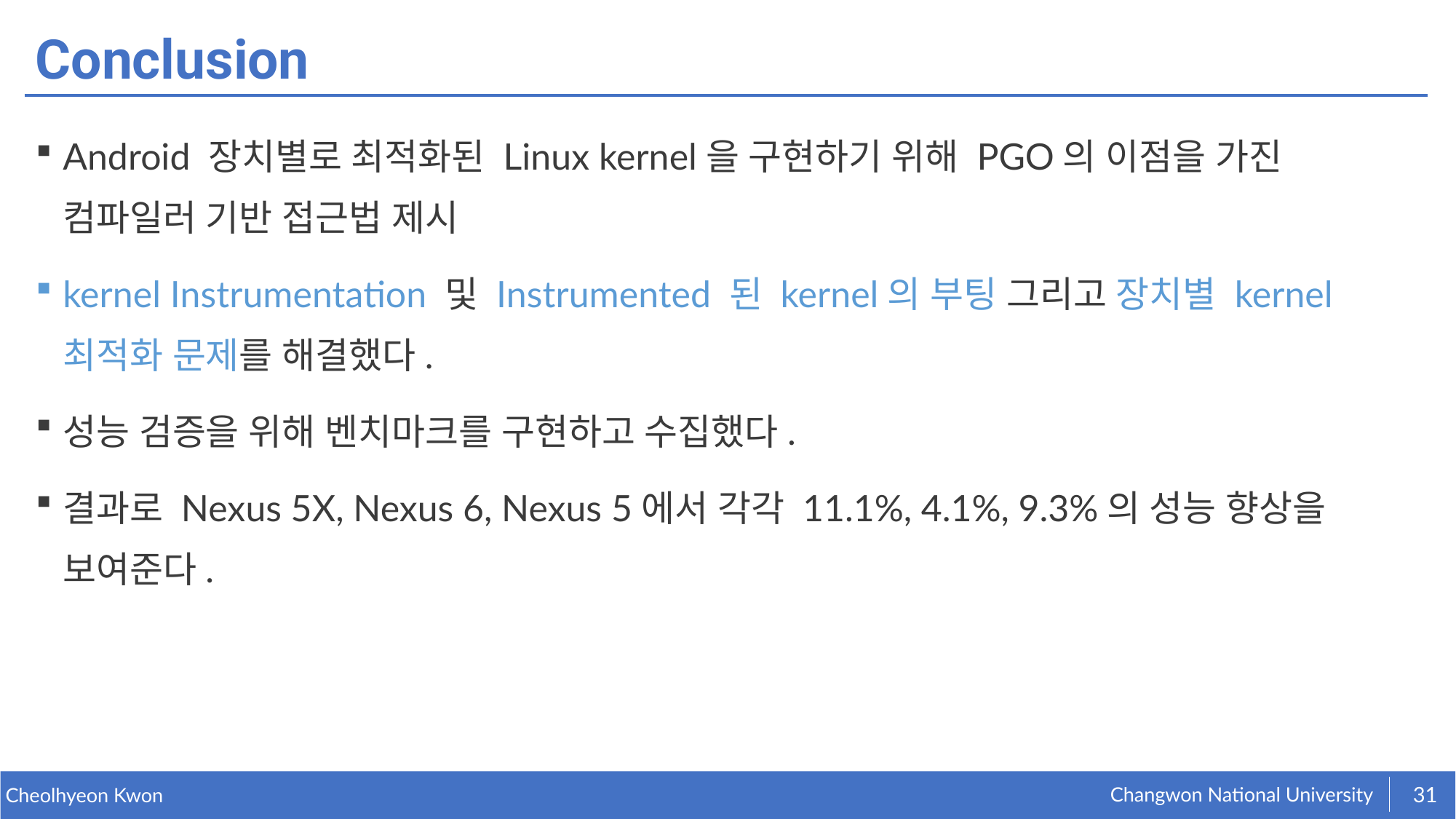

# Conclusion
Android 장치별로 최적화된 Linux kernel을 구현하기 위해 PGO의 이점을 가진 컴파일러 기반 접근법 제시
kernel Instrumentation 및 Instrumented 된 kernel의 부팅 그리고 장치별 kernel 최적화 문제를 해결했다.
성능 검증을 위해 벤치마크를 구현하고 수집했다.
결과로 Nexus 5X, Nexus 6, Nexus 5에서 각각 11.1%, 4.1%, 9.3%의 성능 향상을 보여준다.
31